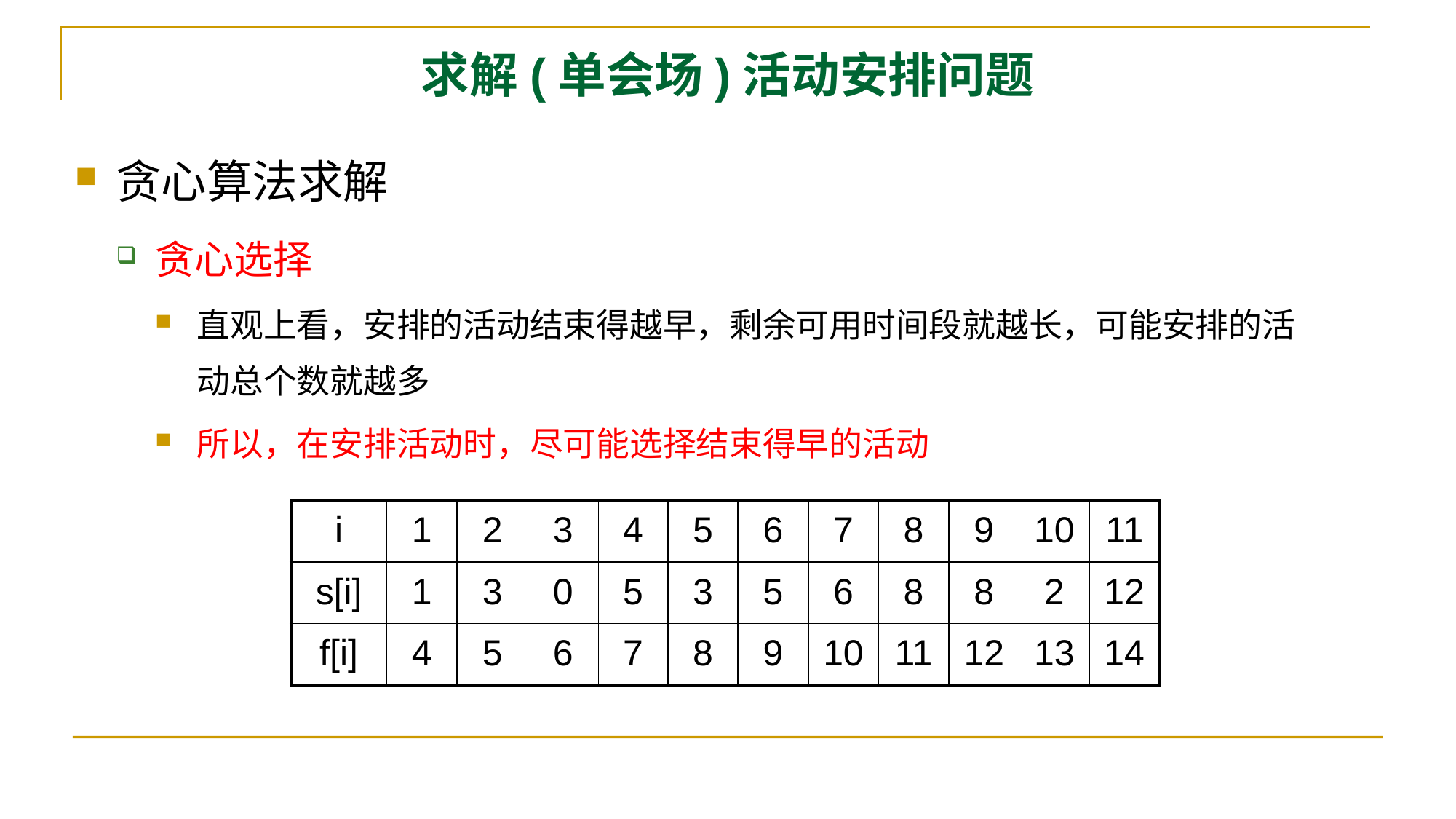

# 求解(单会场)活动安排问题
贪心算法求解
贪心选择
直观上看，安排的活动结束得越早，剩余可用时间段就越长，可能安排的活动总个数就越多
所以，在安排活动时，尽可能选择结束得早的活动
| i | 1 | 2 | 3 | 4 | 5 | 6 | 7 | 8 | 9 | 10 | 11 |
| --- | --- | --- | --- | --- | --- | --- | --- | --- | --- | --- | --- |
| s[i] | 1 | 3 | 0 | 5 | 3 | 5 | 6 | 8 | 8 | 2 | 12 |
| f[i] | 4 | 5 | 6 | 7 | 8 | 9 | 10 | 11 | 12 | 13 | 14 |